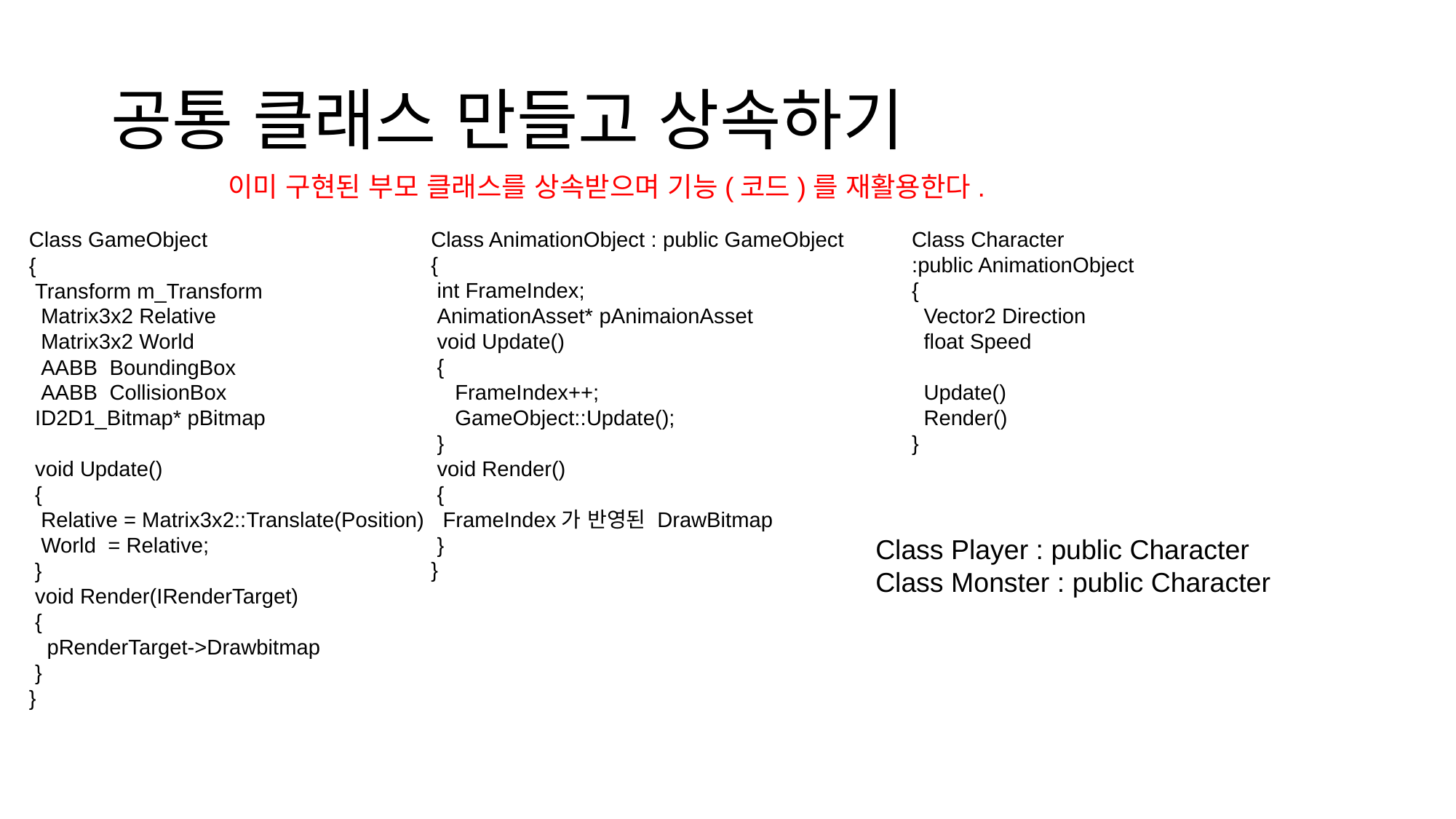

# 공통 클래스 만들고 상속하기
이미 구현된 부모 클래스를 상속받으며 기능(코드)를 재활용한다.
Class AnimationObject : public GameObject
{
 int FrameIndex;
 AnimationAsset* pAnimaionAsset
 void Update()
 {
    FrameIndex++;
    GameObject::Update();
 }
 void Render()
 {
  FrameIndex가 반영된 DrawBitmap
 }
}
Class Character
:public AnimationObject
{
  Vector2 Direction
  float Speed

  Update()
  Render()
}
Class GameObject
{
 Transform m_Transform
  Matrix3x2 Relative
  Matrix3x2 World
  AABB  BoundingBox
  AABB  CollisionBox
 ID2D1_Bitmap* pBitmap

 void Update()
 {
  Relative = Matrix3x2::Translate(Position)
  World  = Relative;
 }
 void Render(IRenderTarget)
 {
   pRenderTarget->Drawbitmap
 }
}
Class Player : public Character
Class Monster : public Character